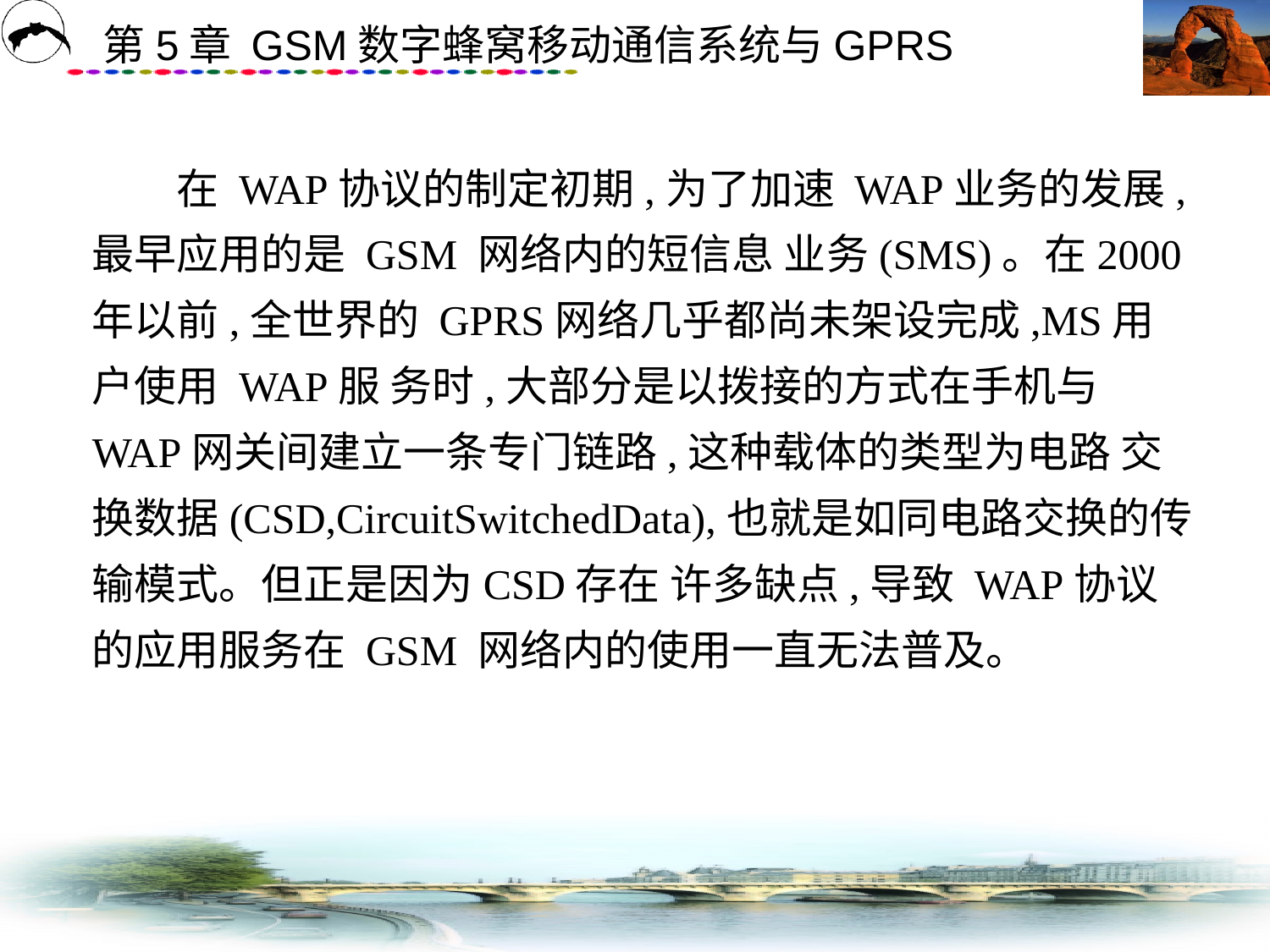

# 在 WAP协议的制定初期,为了加速 WAP业务的发展,最早应用的是 GSM 网络内的短信息 业务(SMS)。在2000年以前,全世界的 GPRS网络几乎都尚未架设完成,MS用户使用 WAP服 务时,大部分是以拨接的方式在手机与 WAP网关间建立一条专门链路,这种载体的类型为电路 交换数据(CSD,CircuitSwitchedData),也就是如同电路交换的传输模式。但正是因为CSD存在 许多缺点,导致 WAP协议的应用服务在 GSM 网络内的使用一直无法普及。